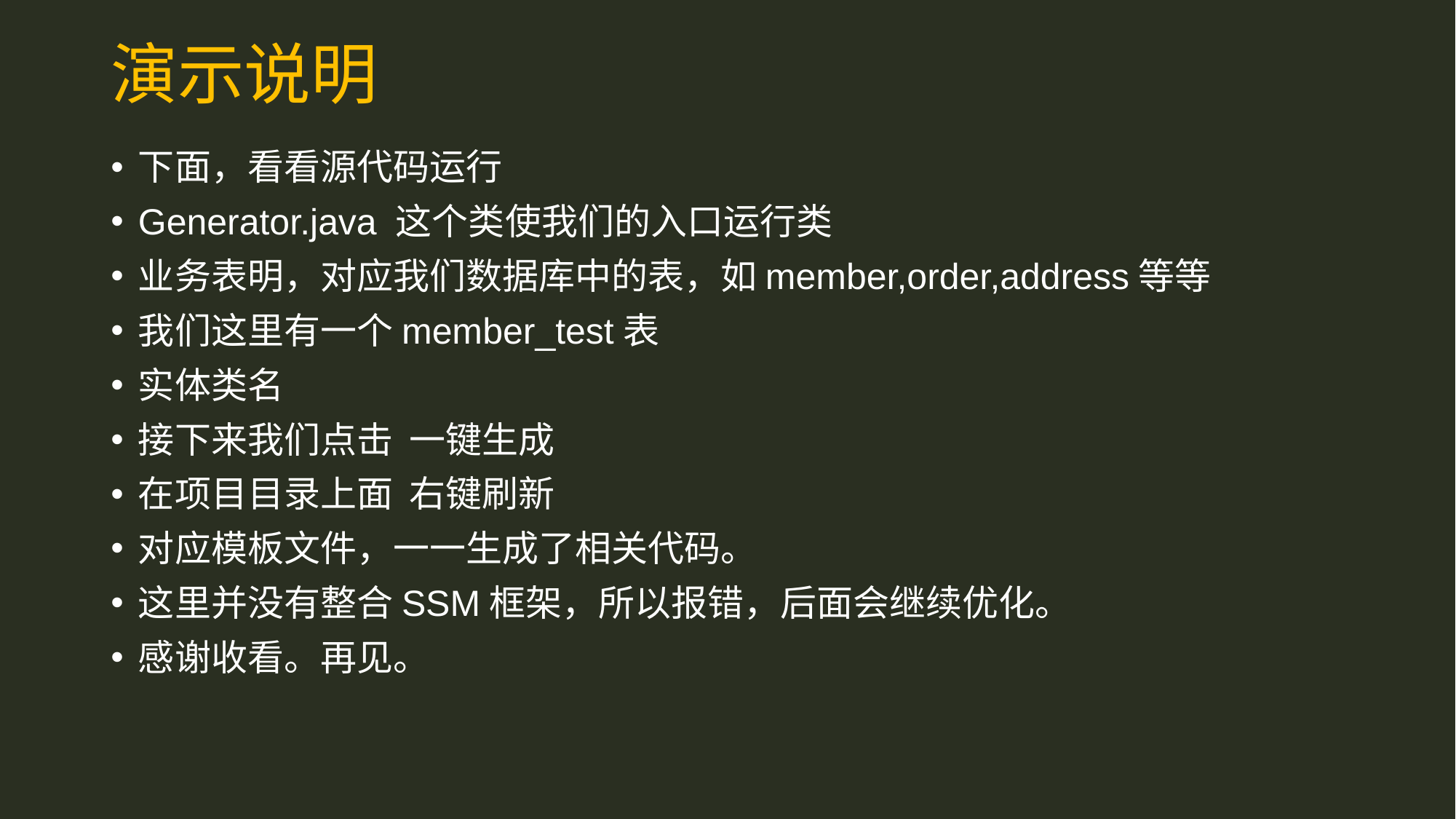

# 演示说明
下面，看看源代码运行
Generator.java 这个类使我们的入口运行类
业务表明，对应我们数据库中的表，如member,order,address等等
我们这里有一个member_test表
实体类名
接下来我们点击  一键生成
在项目目录上面  右键刷新
对应模板文件，一一生成了相关代码。
这里并没有整合SSM框架，所以报错，后面会继续优化。
感谢收看。再见。